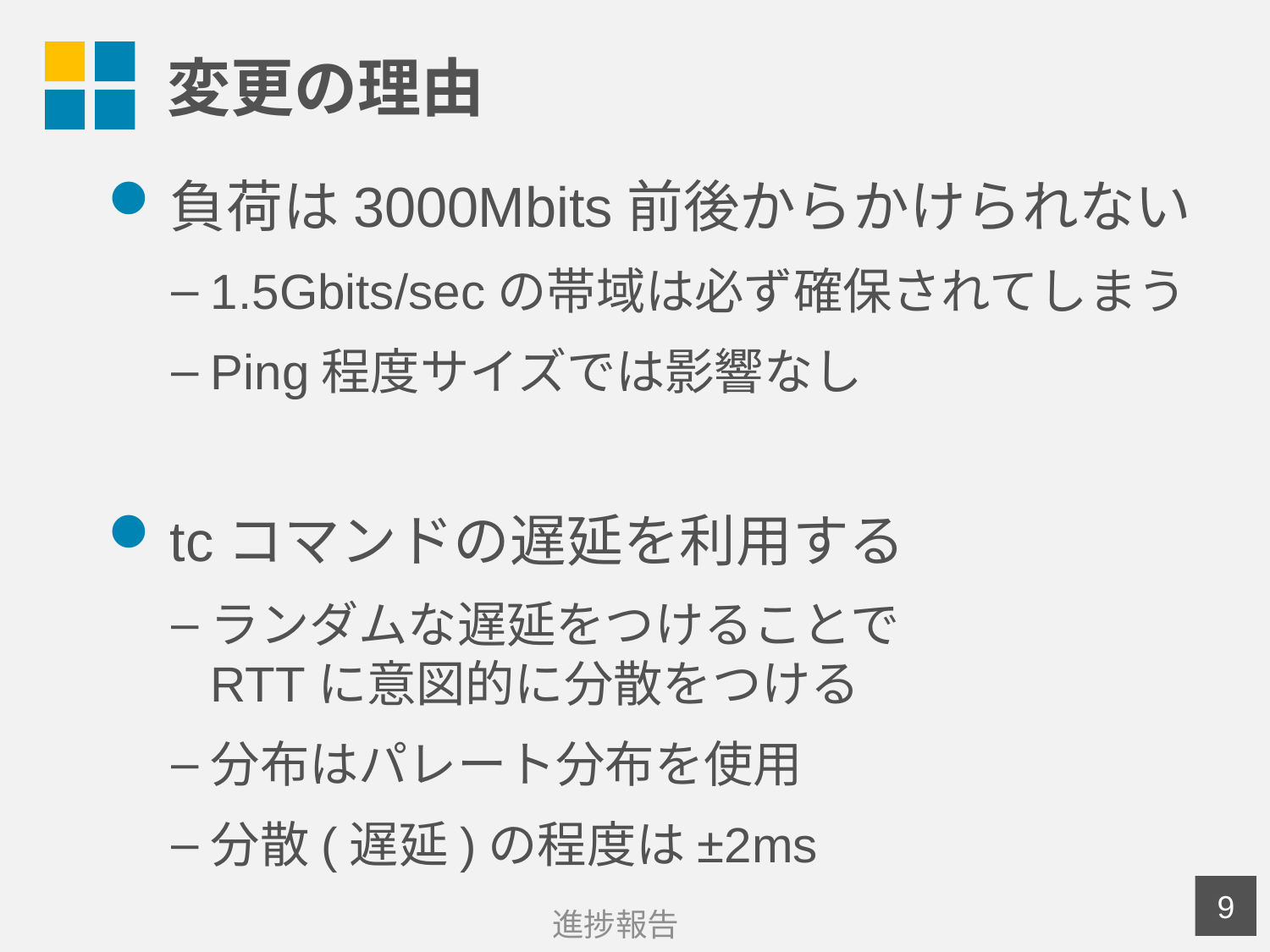

# 変更の理由
負荷は3000Mbits前後からかけられない
1.5Gbits/secの帯域は必ず確保されてしまう
Ping程度サイズでは影響なし

tcコマンドの遅延を利用する
ランダムな遅延をつけることで
RTTに意図的に分散をつける
分布はパレート分布を使用
分散(遅延)の程度は±2ms
9
進捗報告